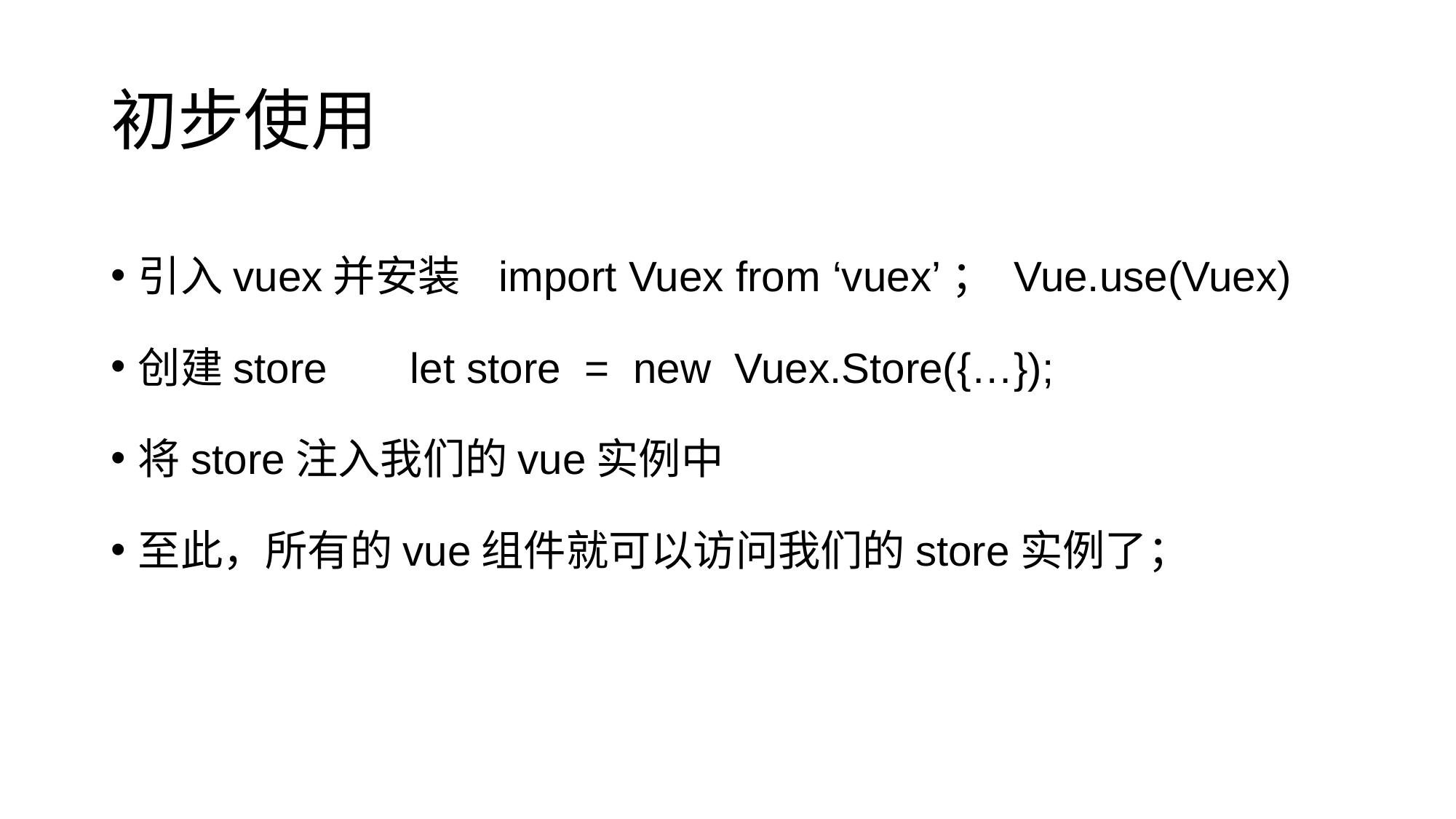

# 初步使用
引入vuex并安装   import Vuex from ‘vuex’； Vue.use(Vuex)
创建store       let store  =  new  Vuex.Store({…});
将store注入我们的vue实例中
至此，所有的vue组件就可以访问我们的store实例了；